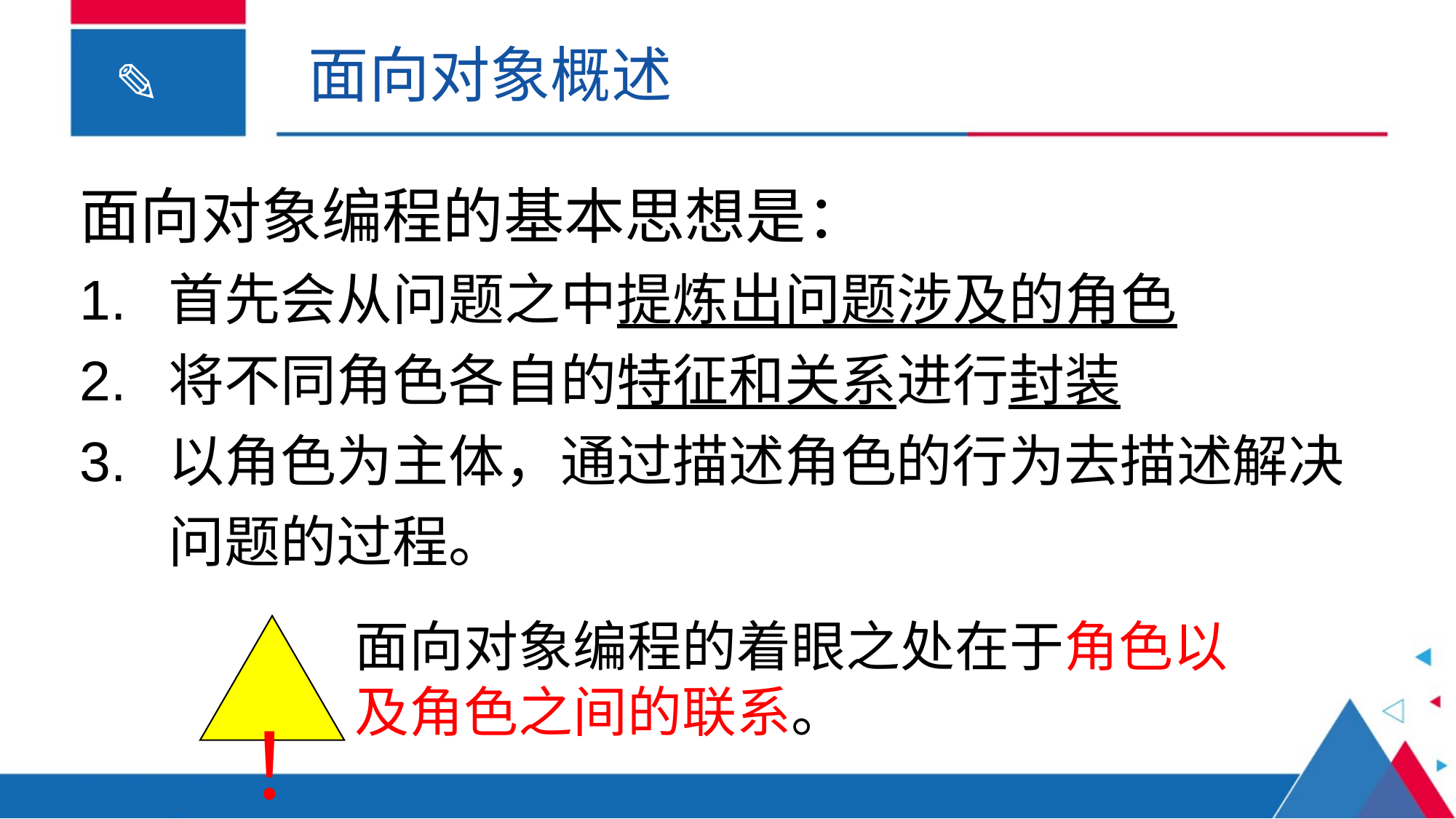

面向对象概述
面向对象编程的基本思想是：
首先会从问题之中提炼出问题涉及的角色
将不同角色各自的特征和关系进行封装
以角色为主体，通过描述角色的行为去描述解决问题的过程。
面向对象编程的着眼之处在于角色以及角色之间的联系。
 ！